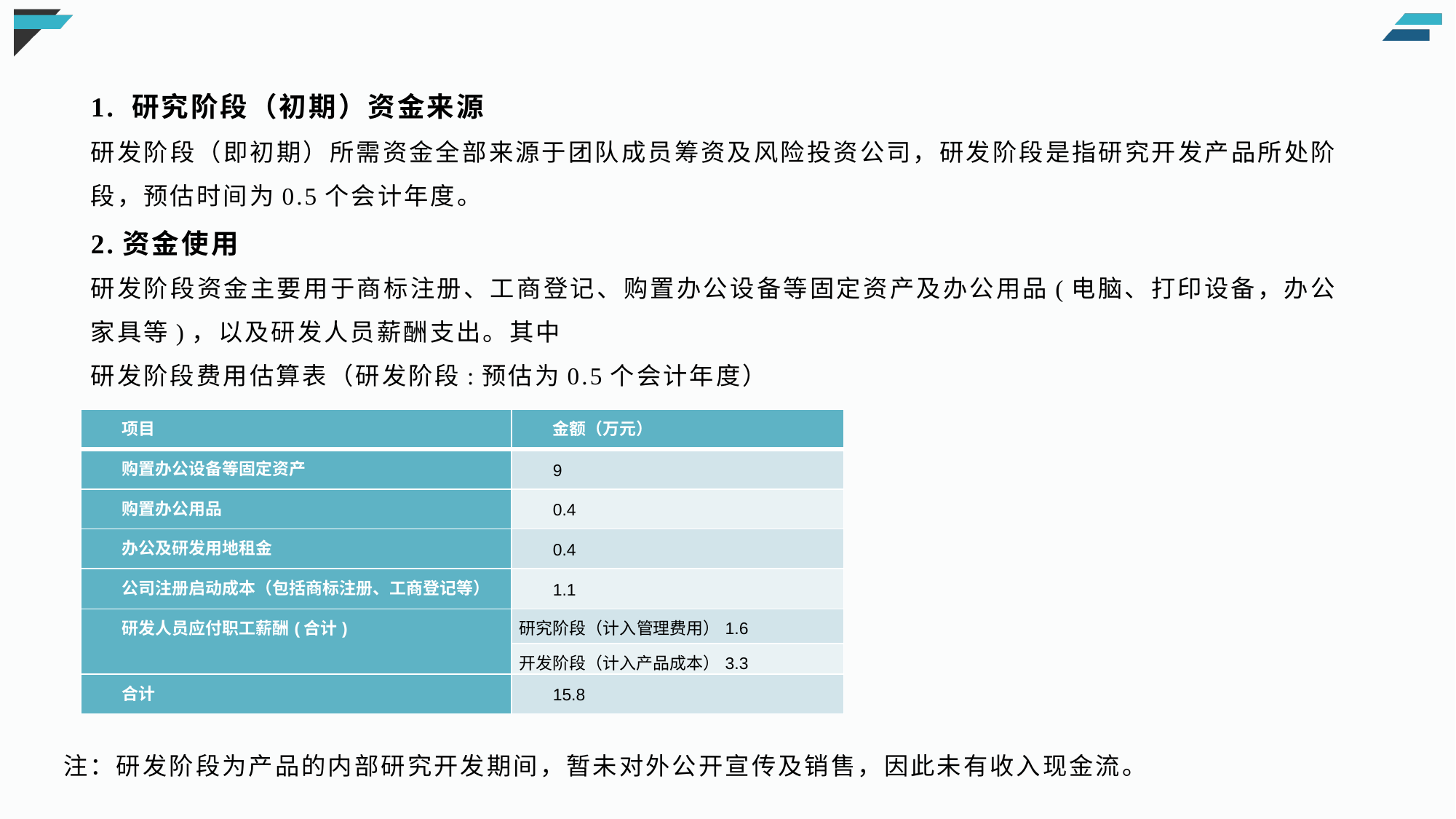

1. 研究阶段（初期）资金来源
研发阶段（即初期）所需资金全部来源于团队成员筹资及风险投资公司，研发阶段是指研究开发产品所处阶段，预估时间为0.5个会计年度。
2.资金使用
研发阶段资金主要用于商标注册、工商登记、购置办公设备等固定资产及办公用品(电脑、打印设备，办公家具等)，以及研发人员薪酬支出。其中
研发阶段费用估算表（研发阶段:预估为0.5个会计年度）

| 项目 | 金额（万元） |
| --- | --- |
| 购置办公设备等固定资产 | 9 |
| 购置办公用品 | 0.4 |
| 办公及研发用地租金 | 0.4 |
| 公司注册启动成本（包括商标注册、工商登记等） | 1.1 |
| 研发人员应付职工薪酬(合计) | 研究阶段（计入管理费用）1.6 |
|  | 开发阶段（计入产品成本）3.3 |
| 合计 | 15.8 |
注：研发阶段为产品的内部研究开发期间，暂未对外公开宣传及销售，因此未有收入现金流。